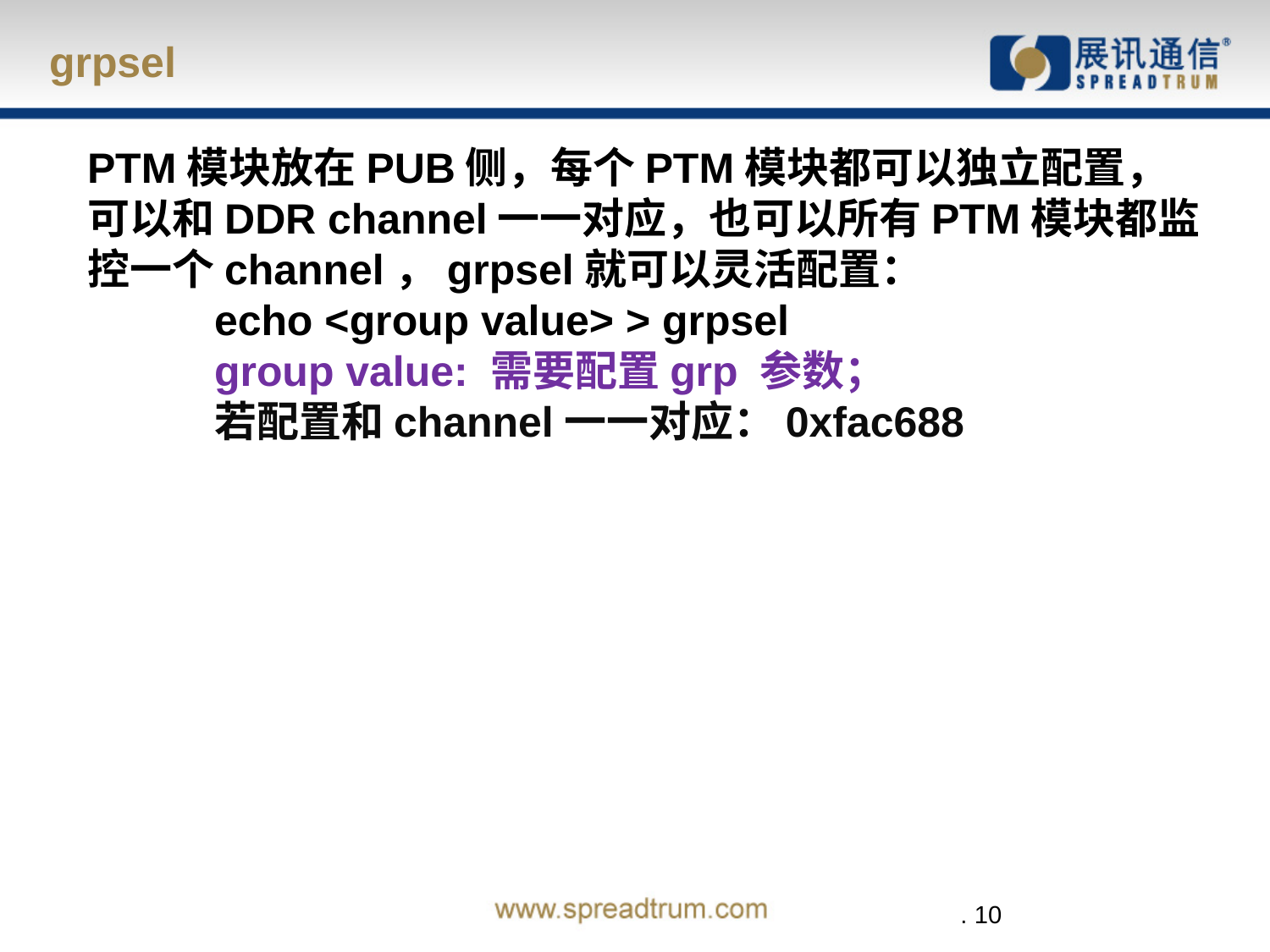

# grpsel
PTM模块放在PUB侧，每个PTM模块都可以独立配置，可以和DDR channel一一对应，也可以所有PTM模块都监控一个channel，grpsel就可以灵活配置：
	echo <group value> > grpsel
	group value: 需要配置grp 参数；
	若配置和channel一一对应：0xfac688

  . 10